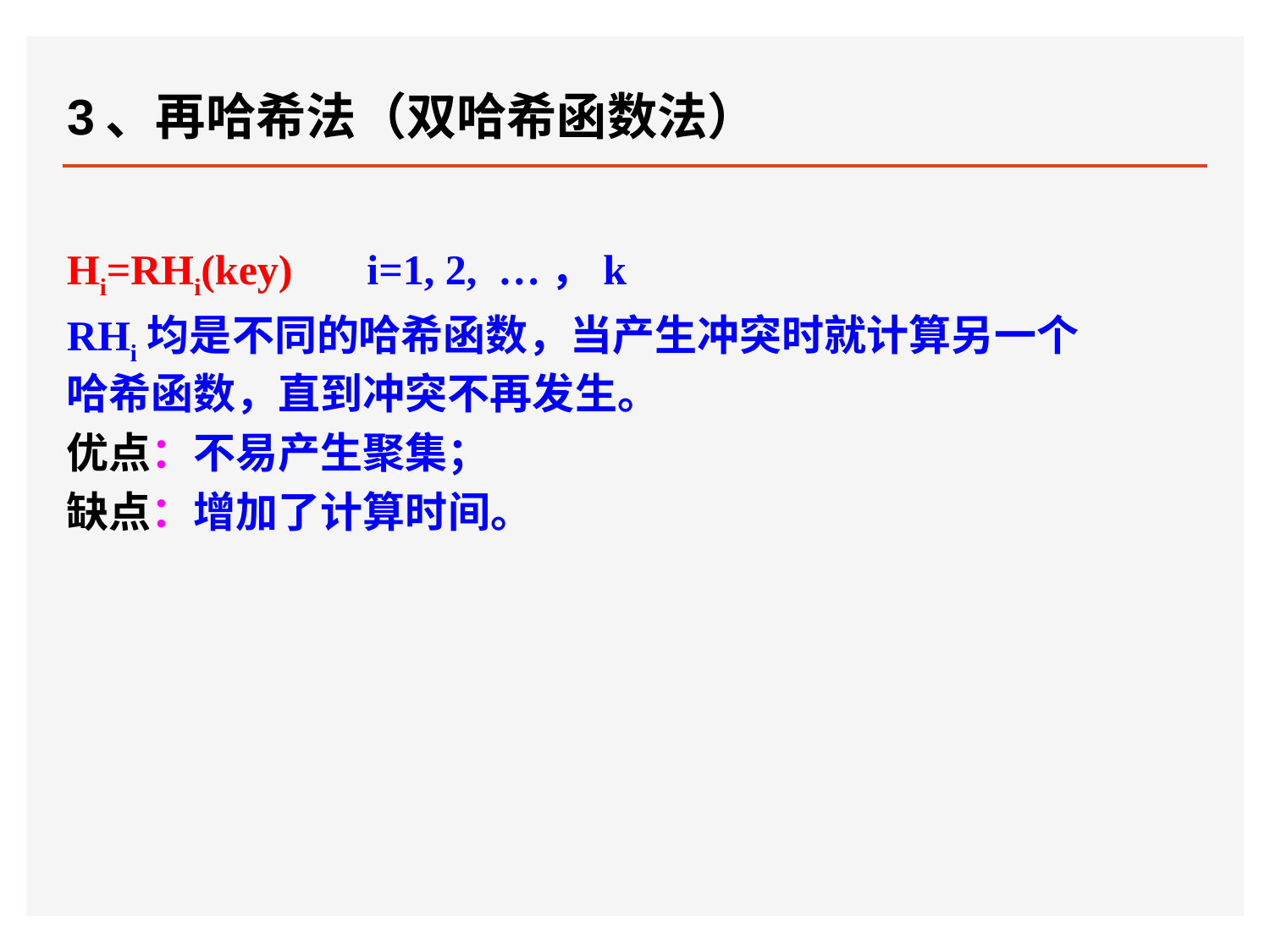

# 3、再哈希法（双哈希函数法）
Hi=RHi(key)       i=1, 2,  …，k
RHi均是不同的哈希函数，当产生冲突时就计算另一个哈希函数，直到冲突不再发生。
优点：不易产生聚集；
缺点：增加了计算时间。